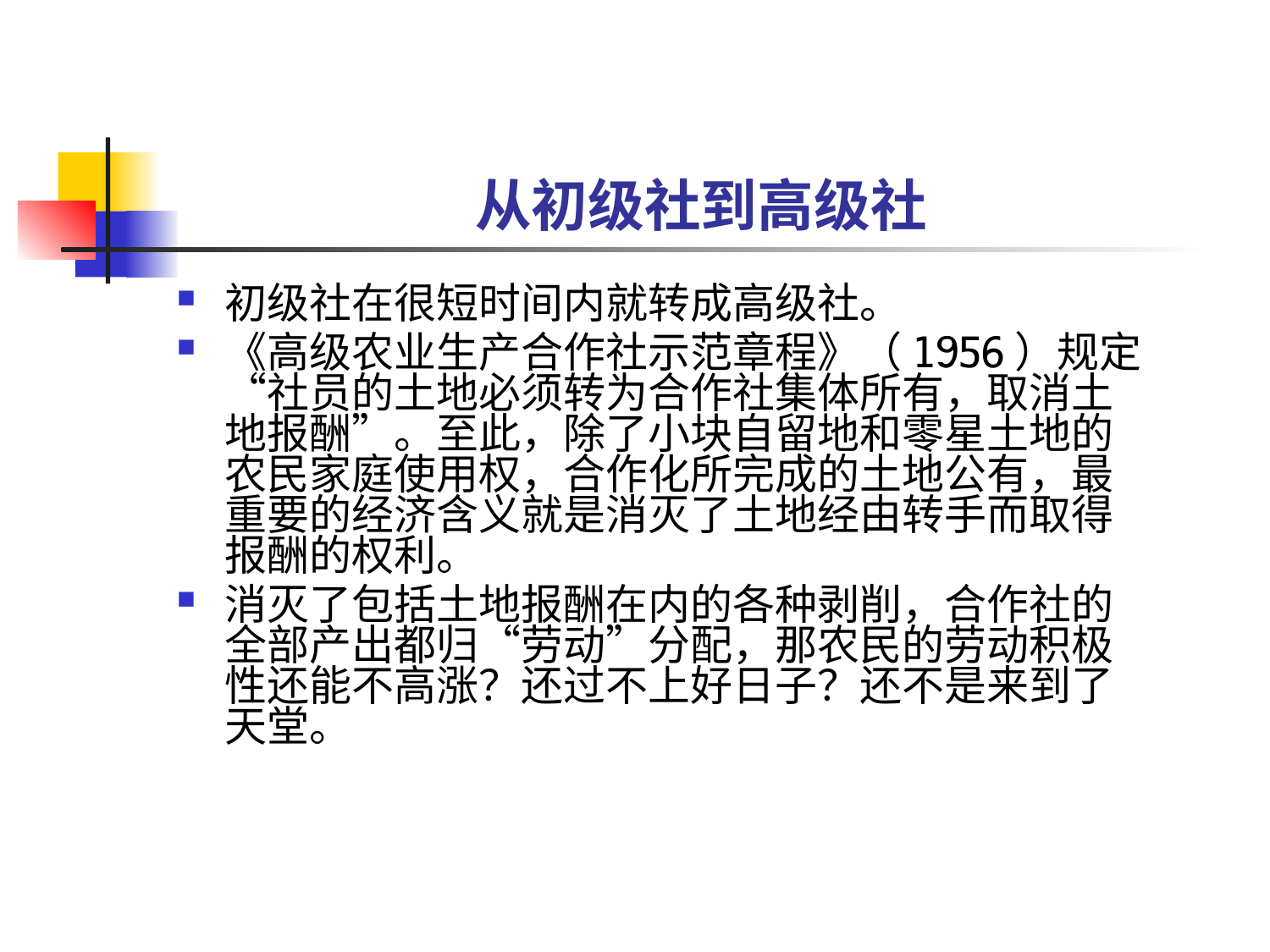

# 从初级社到高级社
初级社在很短时间内就转成高级社。
《高级农业生产合作社示范章程》（1956）规定“社员的土地必须转为合作社集体所有，取消土地报酬”。至此，除了小块自留地和零星土地的农民家庭使用权，合作化所完成的土地公有，最重要的经济含义就是消灭了土地经由转手而取得报酬的权利。
消灭了包括土地报酬在内的各种剥削，合作社的全部产出都归“劳动”分配，那农民的劳动积极性还能不高涨？还过不上好日子？还不是来到了天堂。